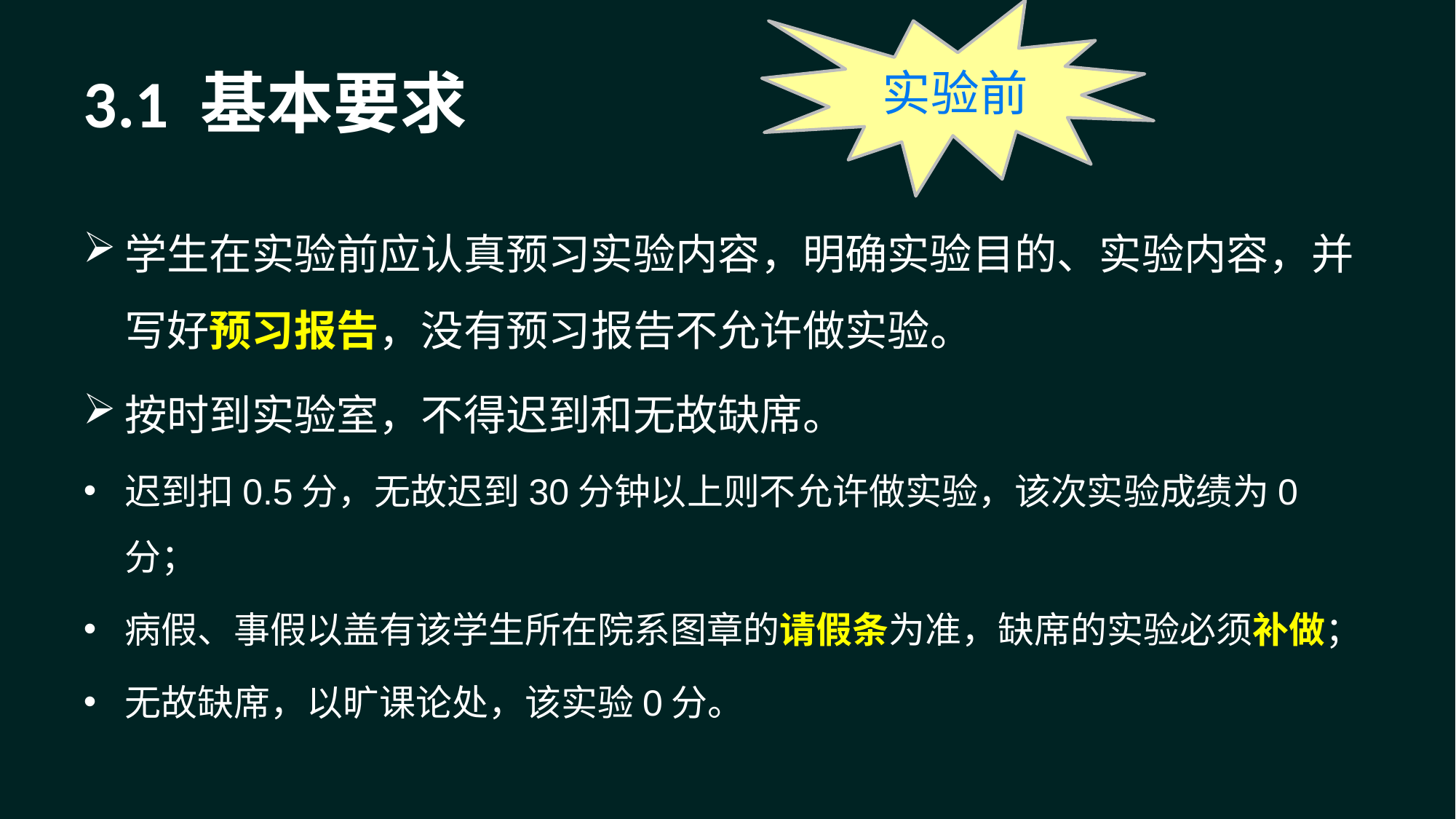

3.1 基本要求
实验前
学生在实验前应认真预习实验内容，明确实验目的、实验内容，并写好预习报告，没有预习报告不允许做实验。
按时到实验室，不得迟到和无故缺席。
迟到扣0.5分，无故迟到30分钟以上则不允许做实验，该次实验成绩为0分；
病假、事假以盖有该学生所在院系图章的请假条为准，缺席的实验必须补做；
无故缺席，以旷课论处，该实验0分。